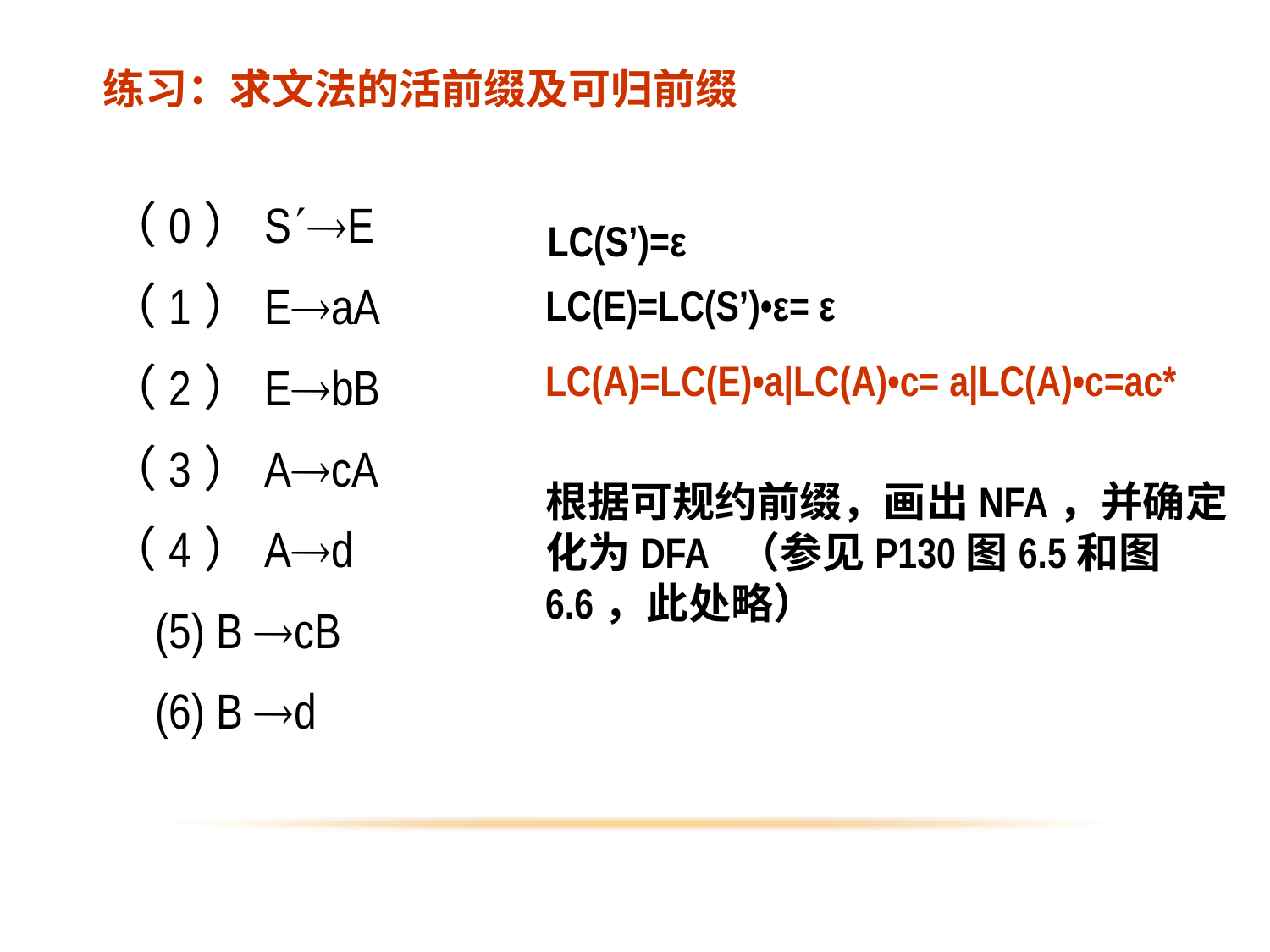

练习：求文法的活前缀及可归前缀
（0）S′→E
（1）E→aA
（2）E→bB
（3）A→cA
（4）A→d
	(5) B →cB
	(6) B →d

LC(S’)=ε
LC(E)=LC(S’)•ε= ε
LC(A)=LC(E)•a|LC(A)•c= a|LC(A)•c=ac*
根据可规约前缀，画出NFA，并确定化为DFA  （参见P130图6.5和图6.6，此处略）